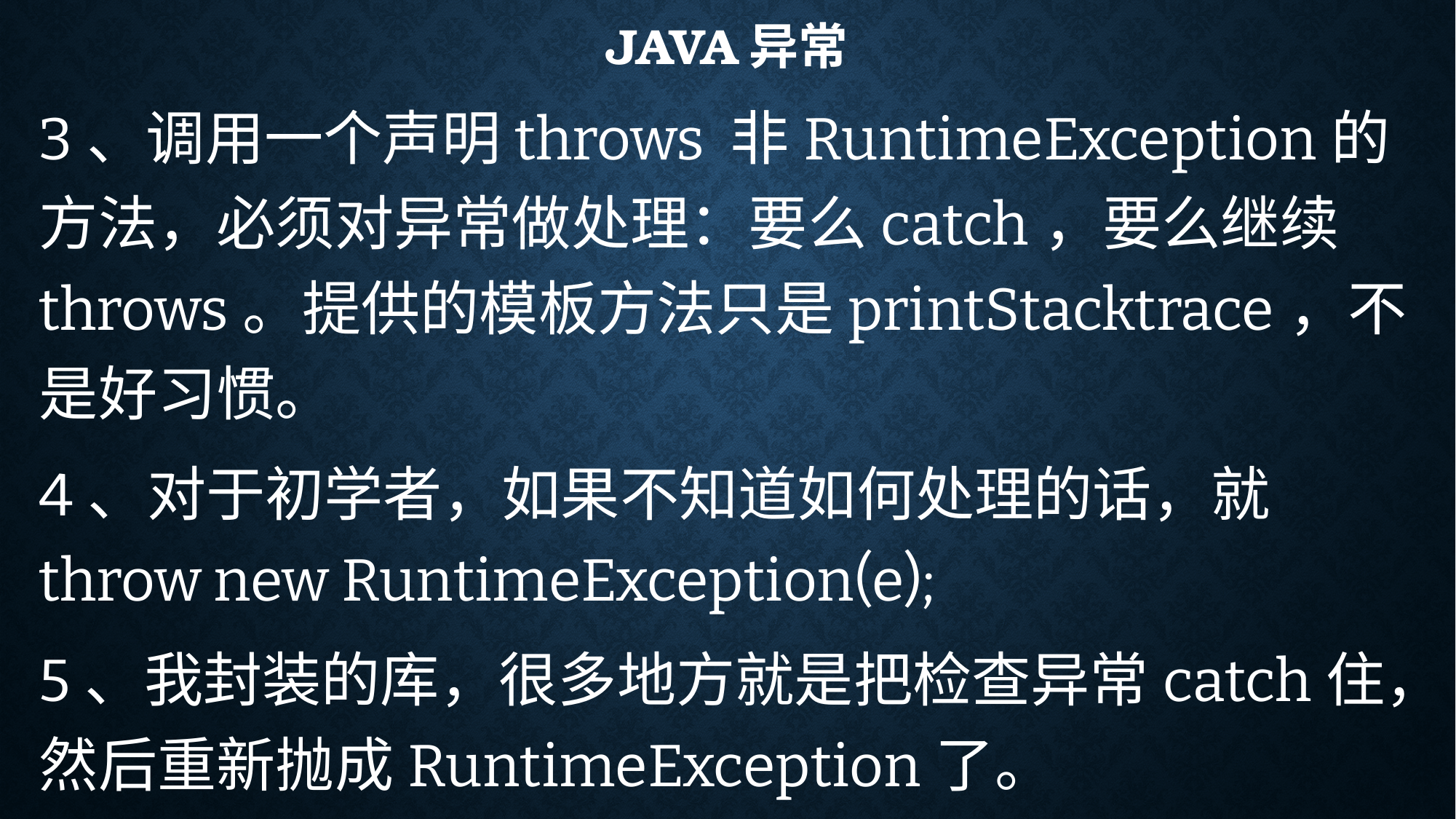

# Java异常
3、调用一个声明throws 非RuntimeException的方法，必须对异常做处理：要么catch，要么继续throws。提供的模板方法只是printStacktrace，不是好习惯。
4、对于初学者，如果不知道如何处理的话，就throw new RuntimeException(e);
5、我封装的库，很多地方就是把检查异常catch住，然后重新抛成RuntimeException了。